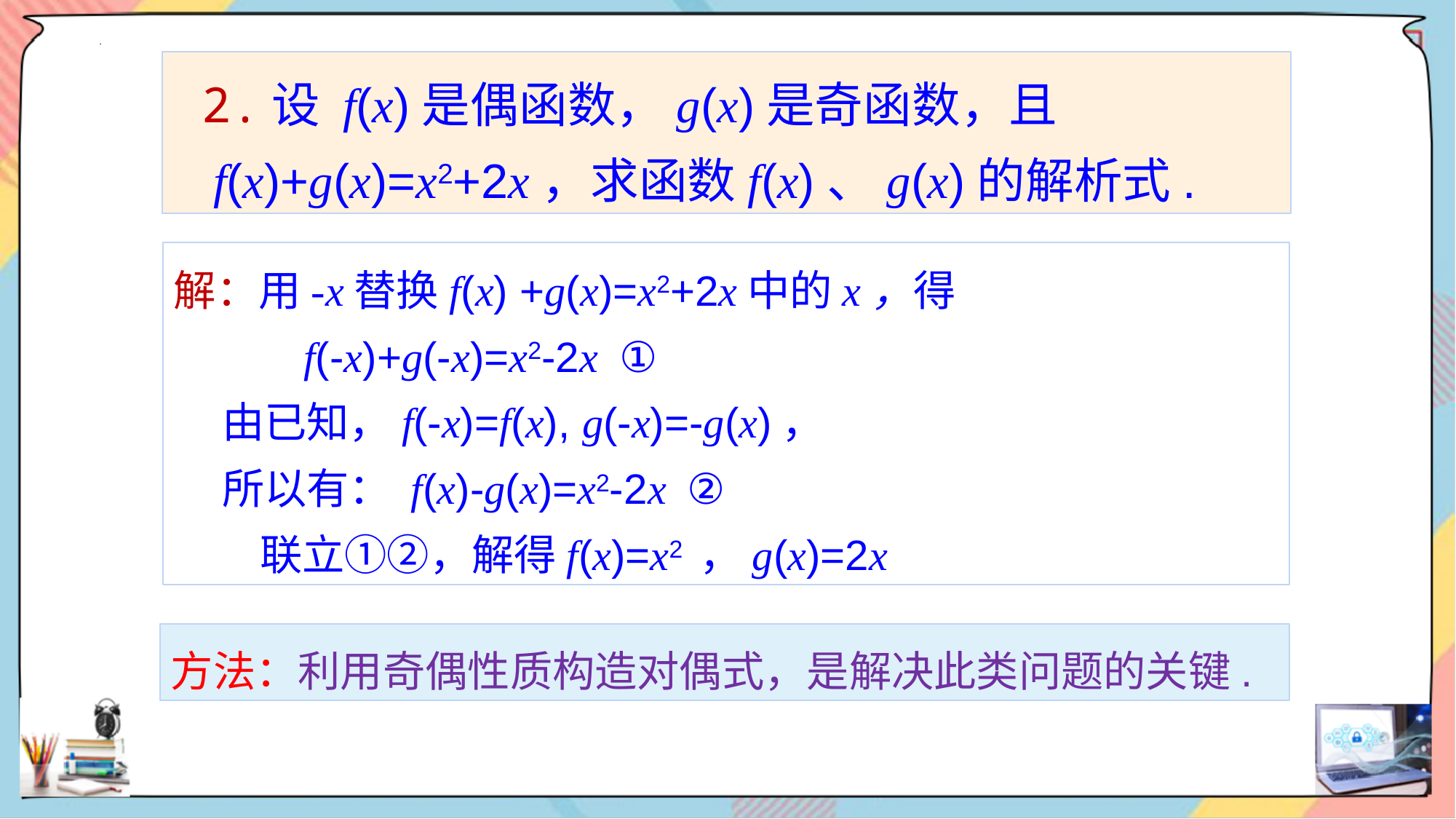

2.设 f(x)是偶函数，g(x)是奇函数，且
   f(x)+g(x)=x2+2x，求函数f(x)、g(x)的解析式.
解：用-x替换f(x) +g(x)=x2+2x中的x，得
           f(-x)+g(-x)=x2-2x  ①
    由已知，f(-x)=f(x), g(-x)=-g(x)，
    所以有： f(x)-g(x)=x2-2x  ②
        联立①②，解得f(x)=x2 ，g(x)=2x
方法：利用奇偶性质构造对偶式，是解决此类问题的关键.